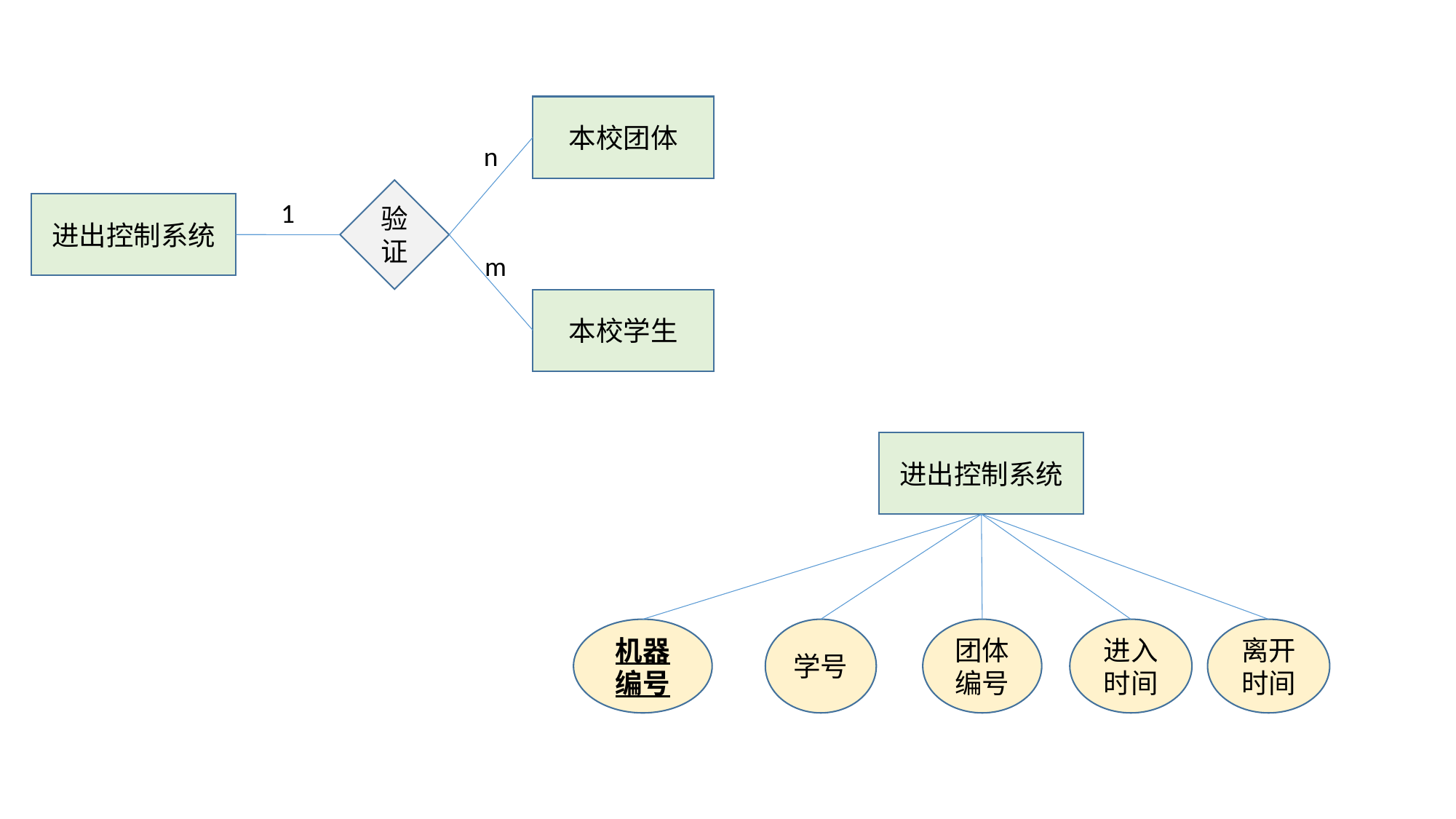

本校团体
n
验证
1
进出控制系统
m
本校学生
进出控制系统
机器编号
学号
团体编号
进入时间
离开时间